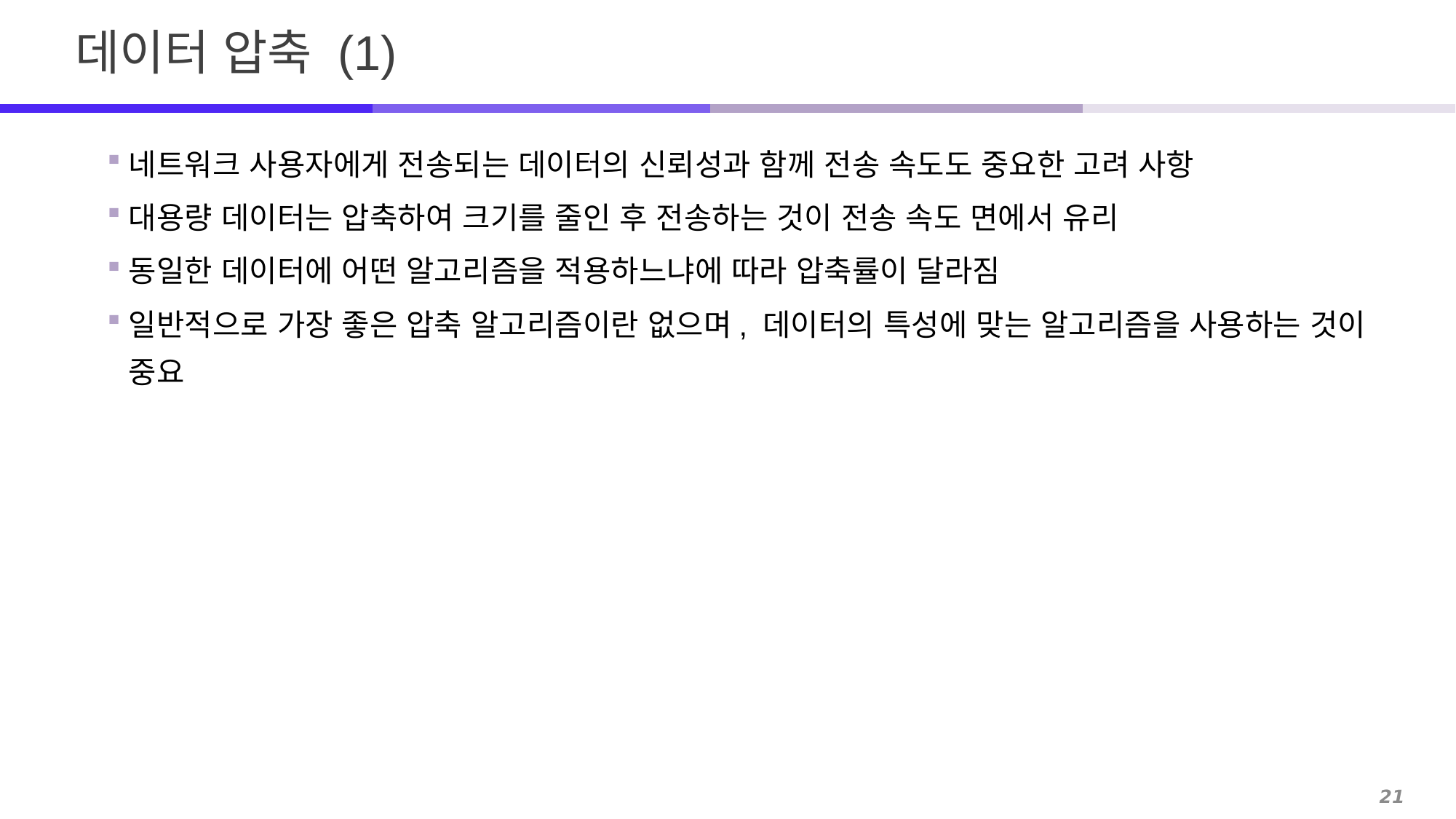

# 데이터 압축 (1)
네트워크 사용자에게 전송되는 데이터의 신뢰성과 함께 전송 속도도 중요한 고려 사항
대용량 데이터는 압축하여 크기를 줄인 후 전송하는 것이 전송 속도 면에서 유리
동일한 데이터에 어떤 알고리즘을 적용하느냐에 따라 압축률이 달라짐
일반적으로 가장 좋은 압축 알고리즘이란 없으며, 데이터의 특성에 맞는 알고리즘을 사용하는 것이 중요